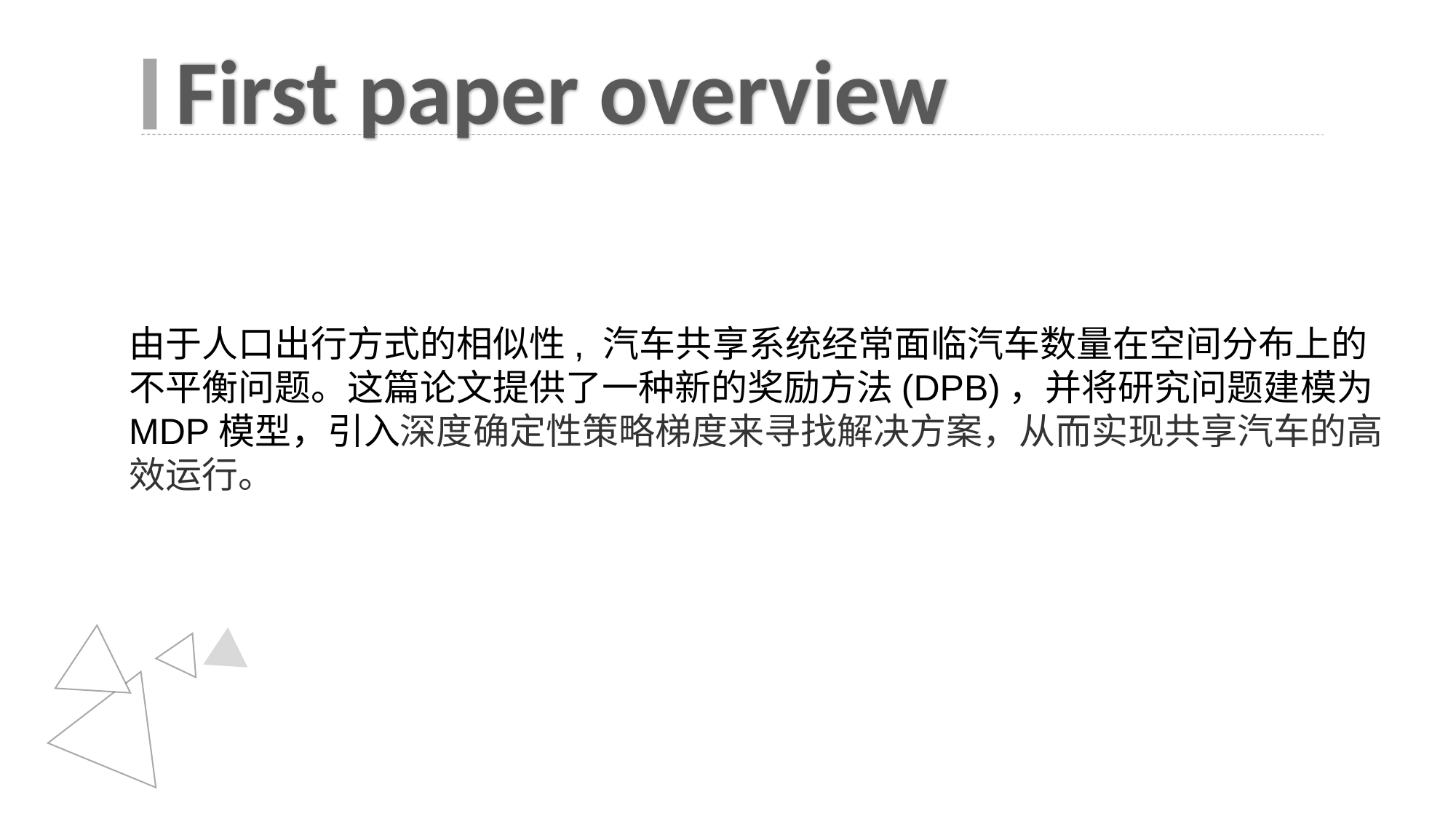

First paper overview

由于人口出行方式的相似性, 汽车共享系统经常面临汽车数量在空间分布上的不平衡问题。这篇论文提供了一种新的奖励方法(DPB)，并将研究问题建模为MDP模型，引入深度确定性策略梯度来寻找解决方案，从而实现共享汽车的高效运行。